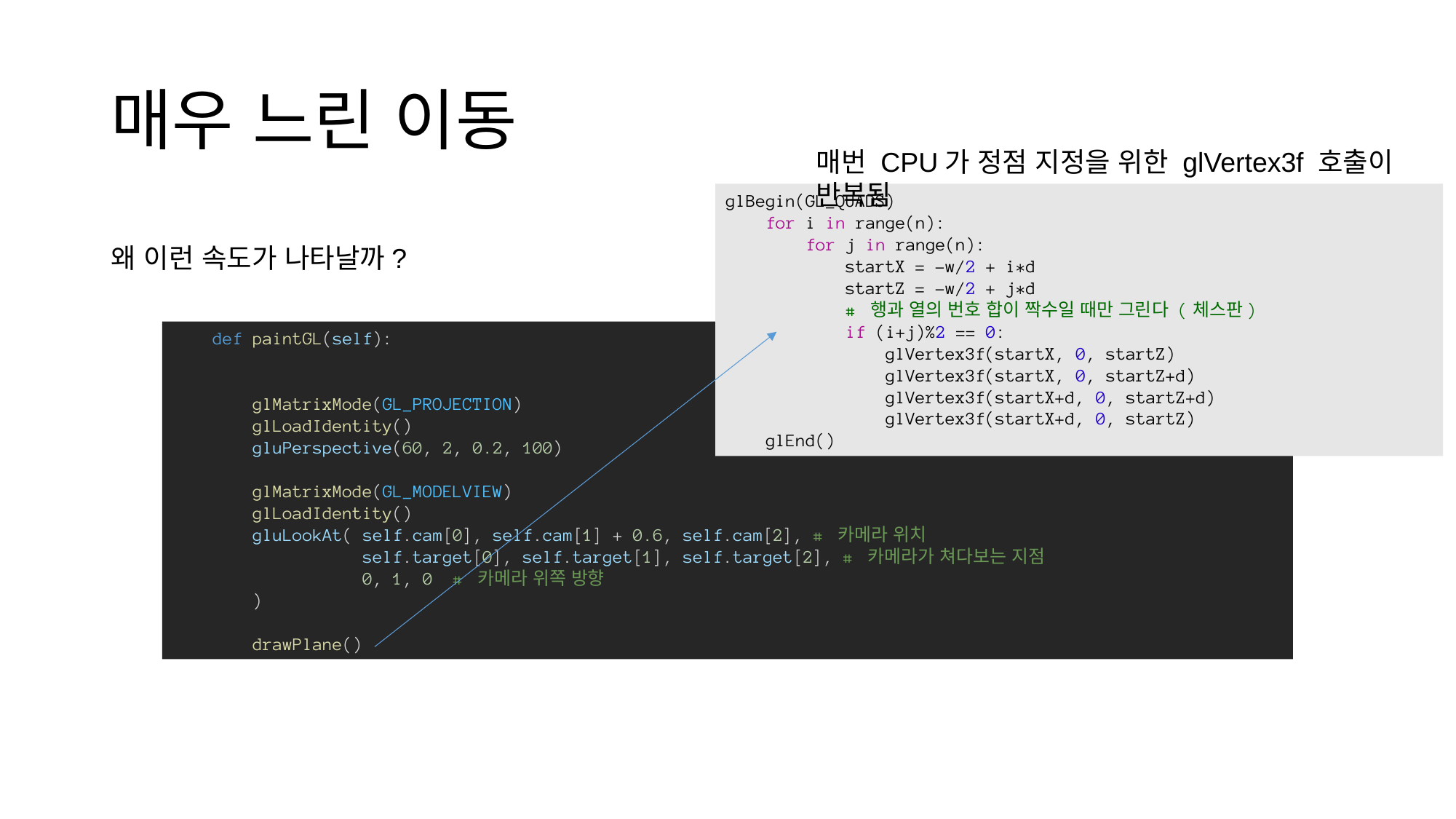

# 매우 느린 이동
매번 CPU가 정점 지정을 위한 glVertex3f 호출이 반복됨
glBegin(GL_QUADS)
    for i in range(n):
        for j in range(n):
            startX = -w/2 + i*d
            startZ = -w/2 + j*d
            # 행과 열의 번호 합이 짝수일 때만 그린다 (체스판)
            if (i+j)%2 == 0: 
                glVertex3f(startX, 0, startZ)
                glVertex3f(startX, 0, startZ+d)
                glVertex3f(startX+d, 0, startZ+d)
                glVertex3f(startX+d, 0, startZ)       
    glEnd()
왜 이런 속도가 나타날까?
    def paintGL(self):

        glMatrixMode(GL_PROJECTION)
        glLoadIdentity()
        gluPerspective(60, 2, 0.2, 100)

        glMatrixMode(GL_MODELVIEW)
        glLoadIdentity()
        gluLookAt( self.cam[0], self.cam[1] + 0.6, self.cam[2], # 카메라 위치
                   self.target[0], self.target[1], self.target[2], # 카메라가 쳐다보는 지점
                   0, 1, 0  # 카메라 위쪽 방향
        )
        drawPlane()
OpenGL 창